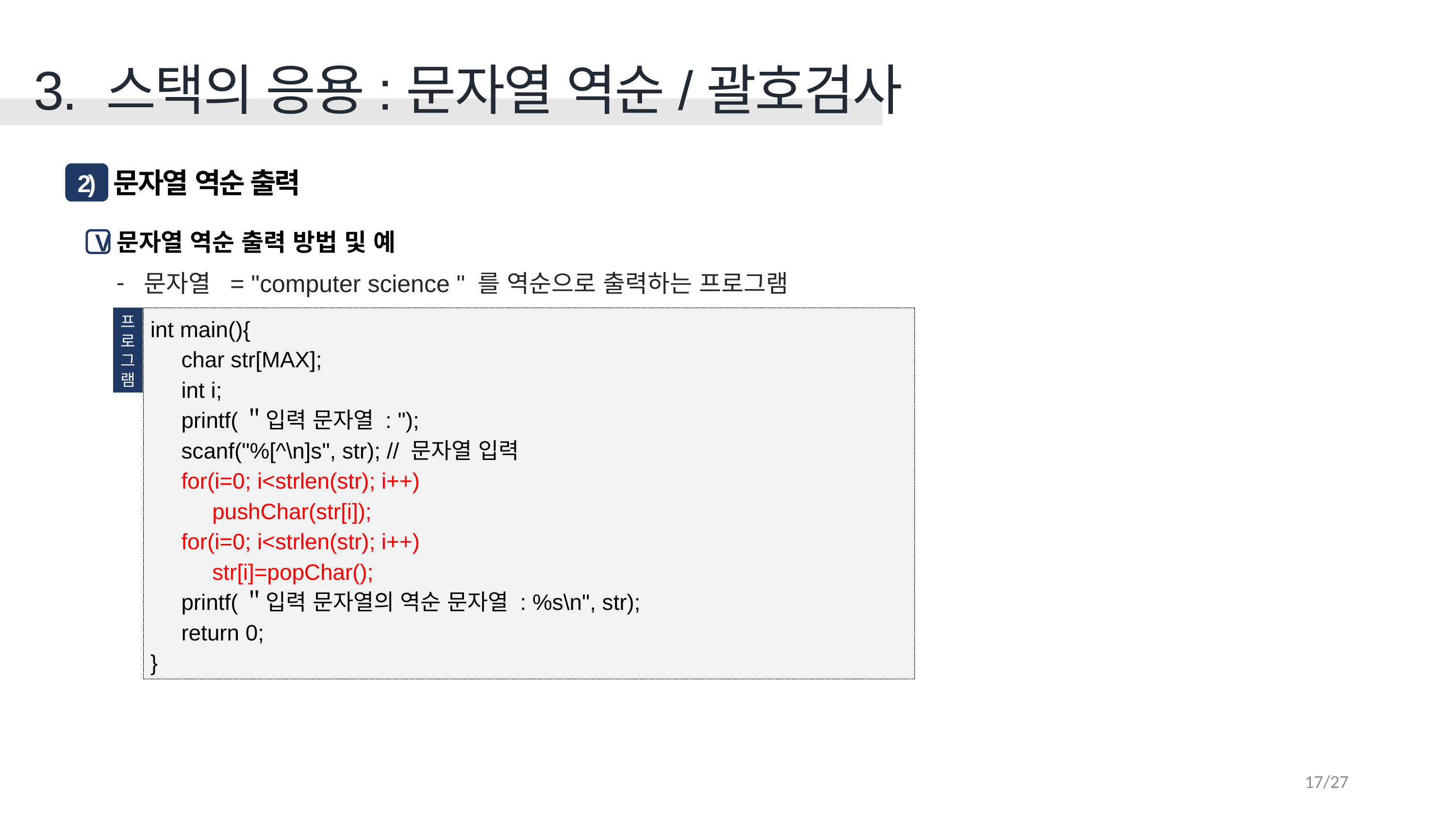

3. 스택의 응용:문자열 역순/괄호검사

문자열 역순 출력
2)
문자열 역순 출력 방법 및 예

문자열  = "computer science " 를 역순으로 출력하는 프로그램

V
프
로
그
램
int main(){
     char str[MAX];
     int i;
     printf(＂입력 문자열 : ");
     scanf("%[^\n]s", str); // 문자열 입력
     for(i=0; i<strlen(str); i++)
          pushChar(str[i]);
     for(i=0; i<strlen(str); i++)
          str[i]=popChar();
     printf(＂입력 문자열의 역순 문자열 : %s\n", str);
     return 0;
}
17/27